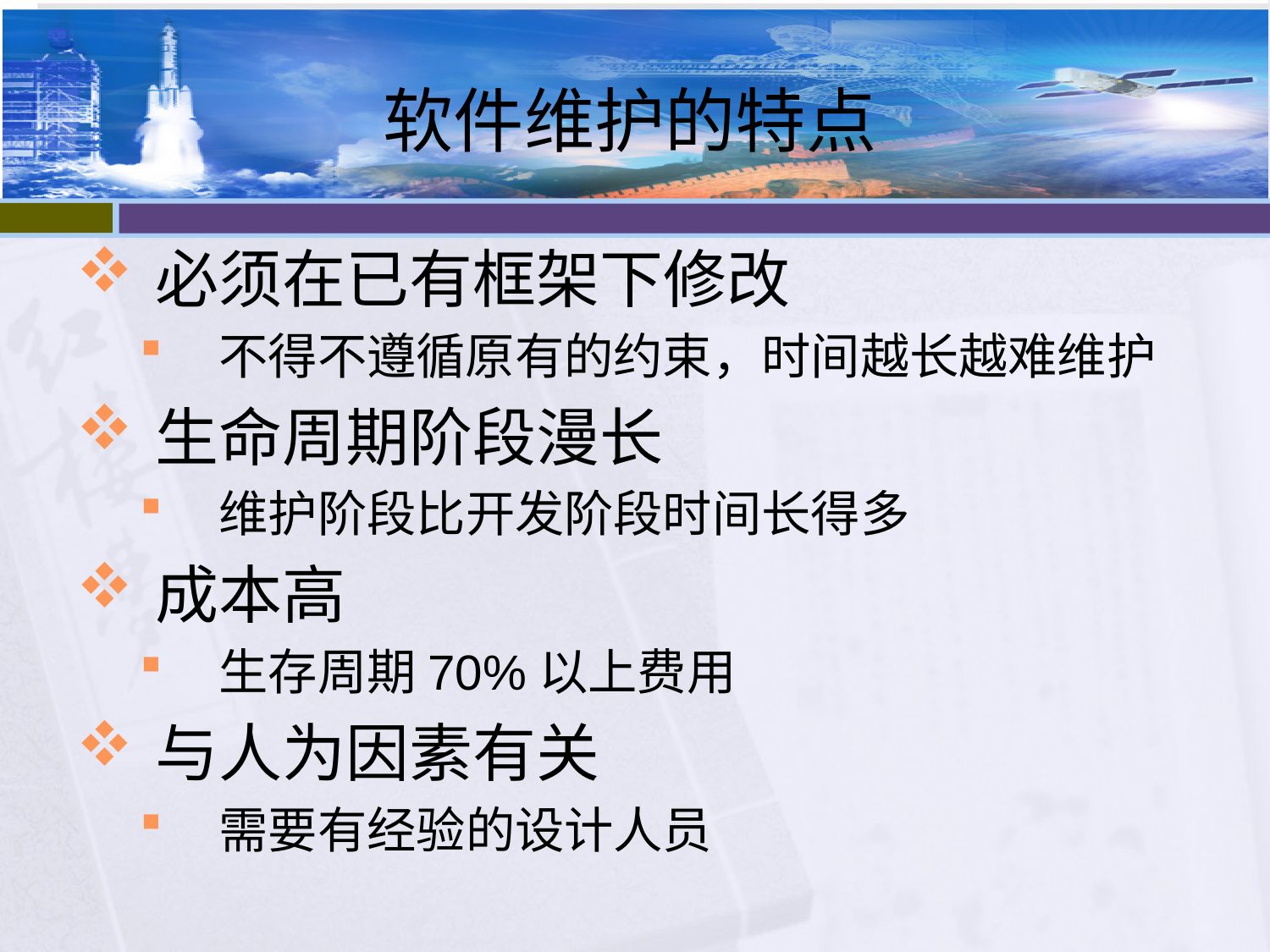

# 软件维护的特点

必须在已有框架下修改
不得不遵循原有的约束，时间越长越难维护
生命周期阶段漫长
维护阶段比开发阶段时间长得多
成本高
生存周期70%以上费用
与人为因素有关
需要有经验的设计人员